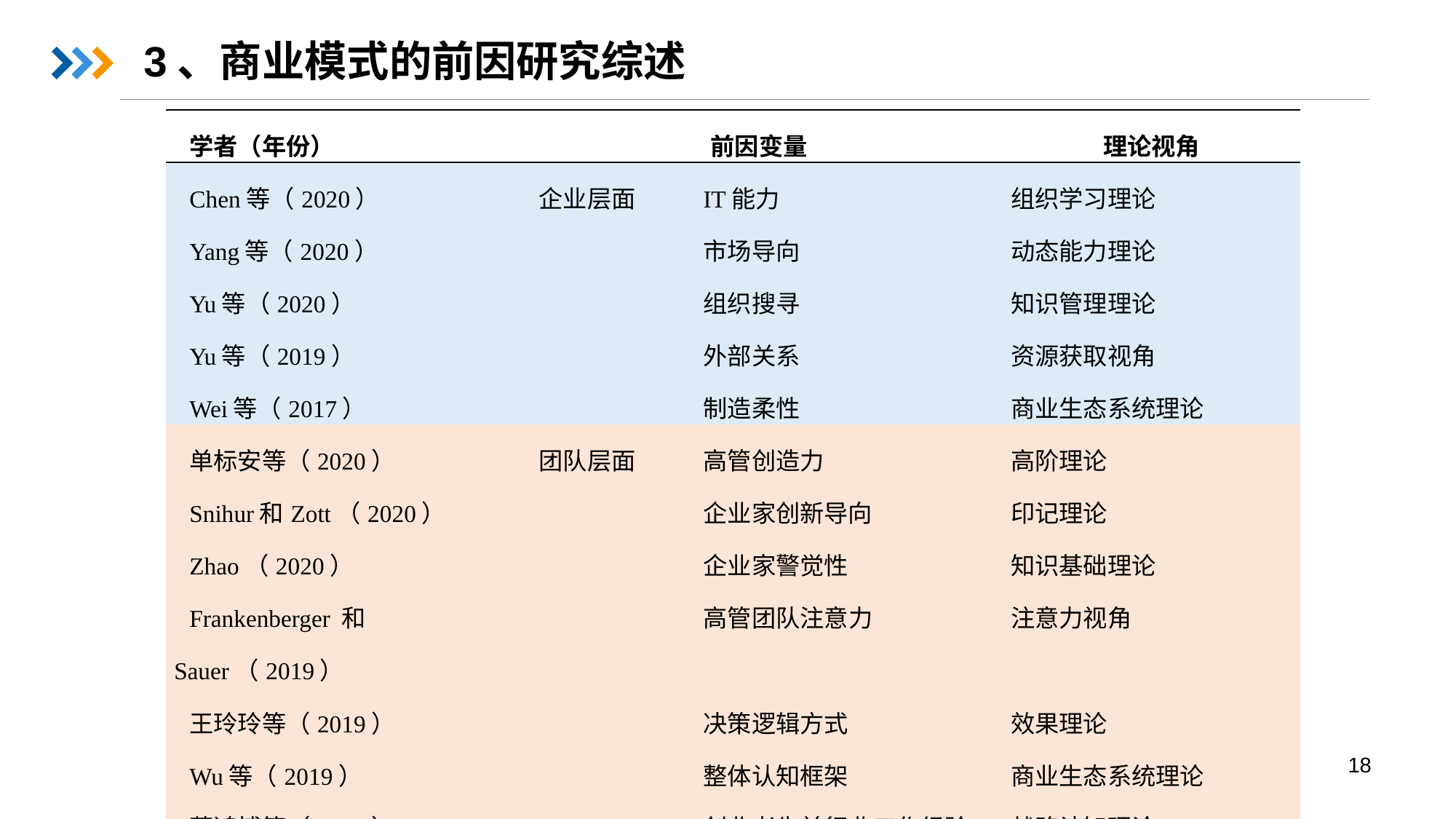

# 3、商业模式的前因研究综述
| 学者（年份） | 前因变量 |  | 理论视角 |
| --- | --- | --- | --- |
| Chen等（2020） | 企业层面 | IT能力 | 组织学习理论 |
| Yang等（2020） |  | 市场导向 | 动态能力理论 |
| Yu等（2020） |  | 组织搜寻 | 知识管理理论 |
| Yu等（2019） |  | 外部关系 | 资源获取视角 |
| Wei等（2017） |  | 制造柔性 | 商业生态系统理论 |
| 单标安等（2020） | 团队层面 | 高管创造力 | 高阶理论 |
| Snihur和Zott（2020） |  | 企业家创新导向 | 印记理论 |
| Zhao（2020） |  | 企业家警觉性 | 知识基础理论 |
| Frankenberger 和Sauer（2019） |  | 高管团队注意力 | 注意力视角 |
| 王玲玲等（2019） |  | 决策逻辑方式 | 效果理论 |
| Wu等（2019） |  | 整体认知框架 | 商业生态系统理论 |
| 薛鸿博等（2019） |  | 创业者先前行业工作经验 | 战略认知理论 |
| 张金艳等（2019） |  | 高管建议寻求 | 领导特质理论 |
| 刘怡等（2018） |  | 高管团队失败学习 | 经验学习和组织惯性理论 |
| 阎婧等（2016） |  | 变革型领导 | 高阶理论 |
18